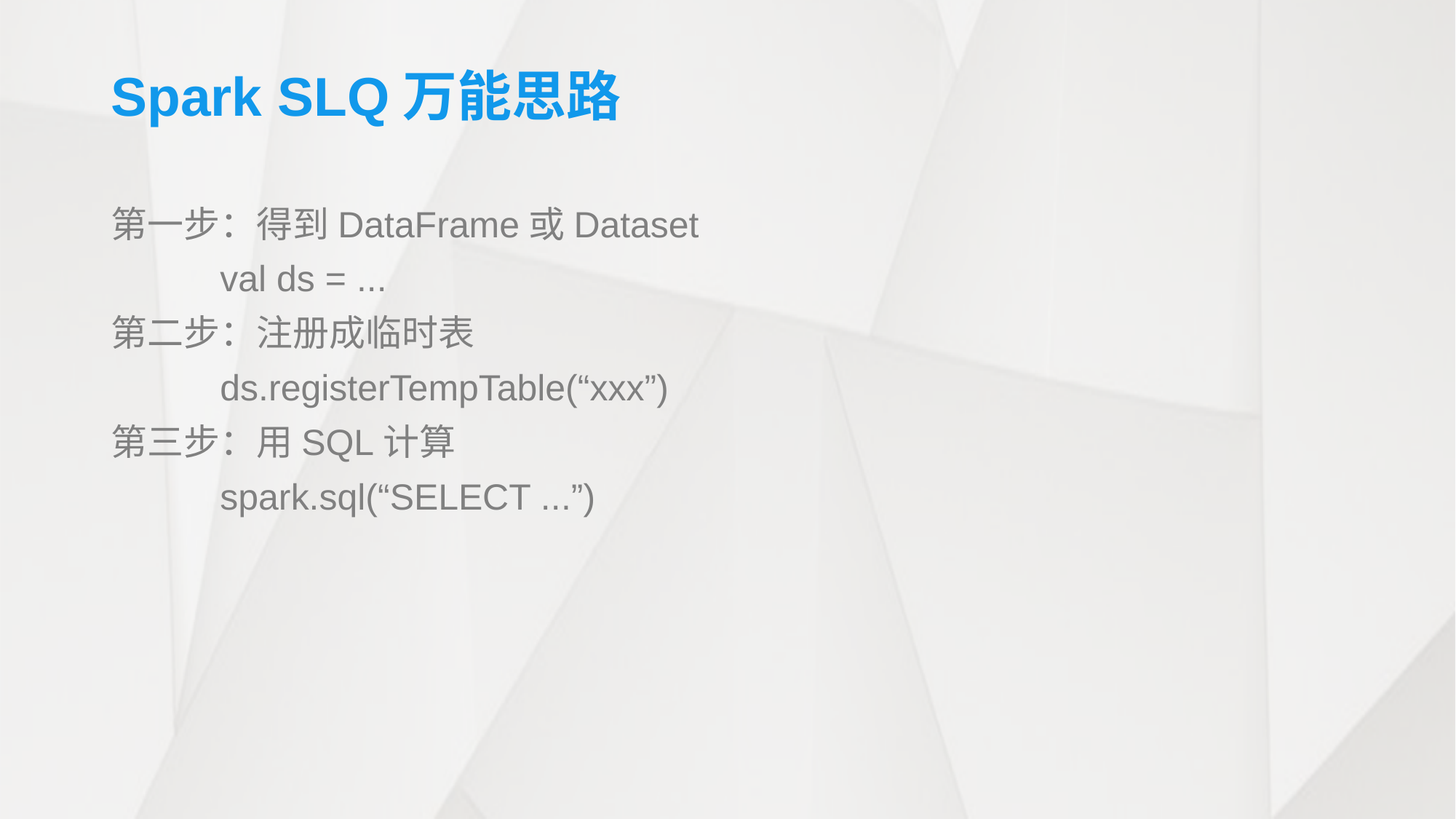

# Spark SLQ万能思路
第一步：得到DataFrame或Dataset
	val ds = ...
第二步：注册成临时表
	ds.registerTempTable(“xxx”)
第三步：用SQL计算
	spark.sql(“SELECT ...”)